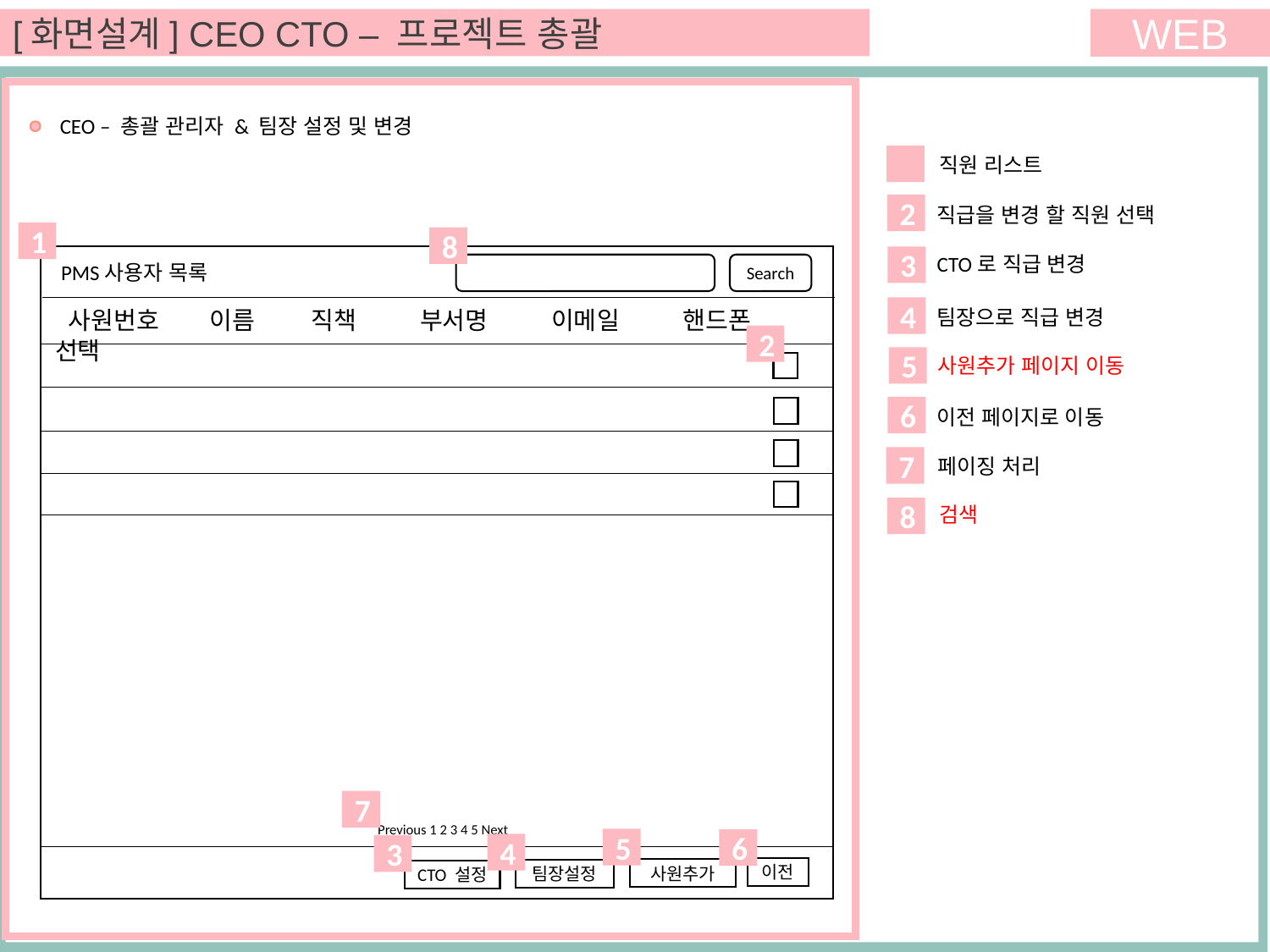

[화면설계] CEO CTO – 프로젝트 총괄
WEB

 CEO – 총괄 관리자 & 팀장 설정 및 변경

1
직원 리스트
2
직급을 변경 할 직원 선택
1
8
CTO로 직급 변경

3
PMS사용자 목록

Search
4
팀장으로 직급 변경
 사원번호	    이름        직책         부서명         이메일         핸드폰       선택
2
사원추가 페이지 이동
5

6
이전 페이지로 이동

페이징 처리
7

검색
8
7
Previous 1 2 3 4 5 Next
5
6
4
3
이전
사원추가
팀장설정
CTO 설정